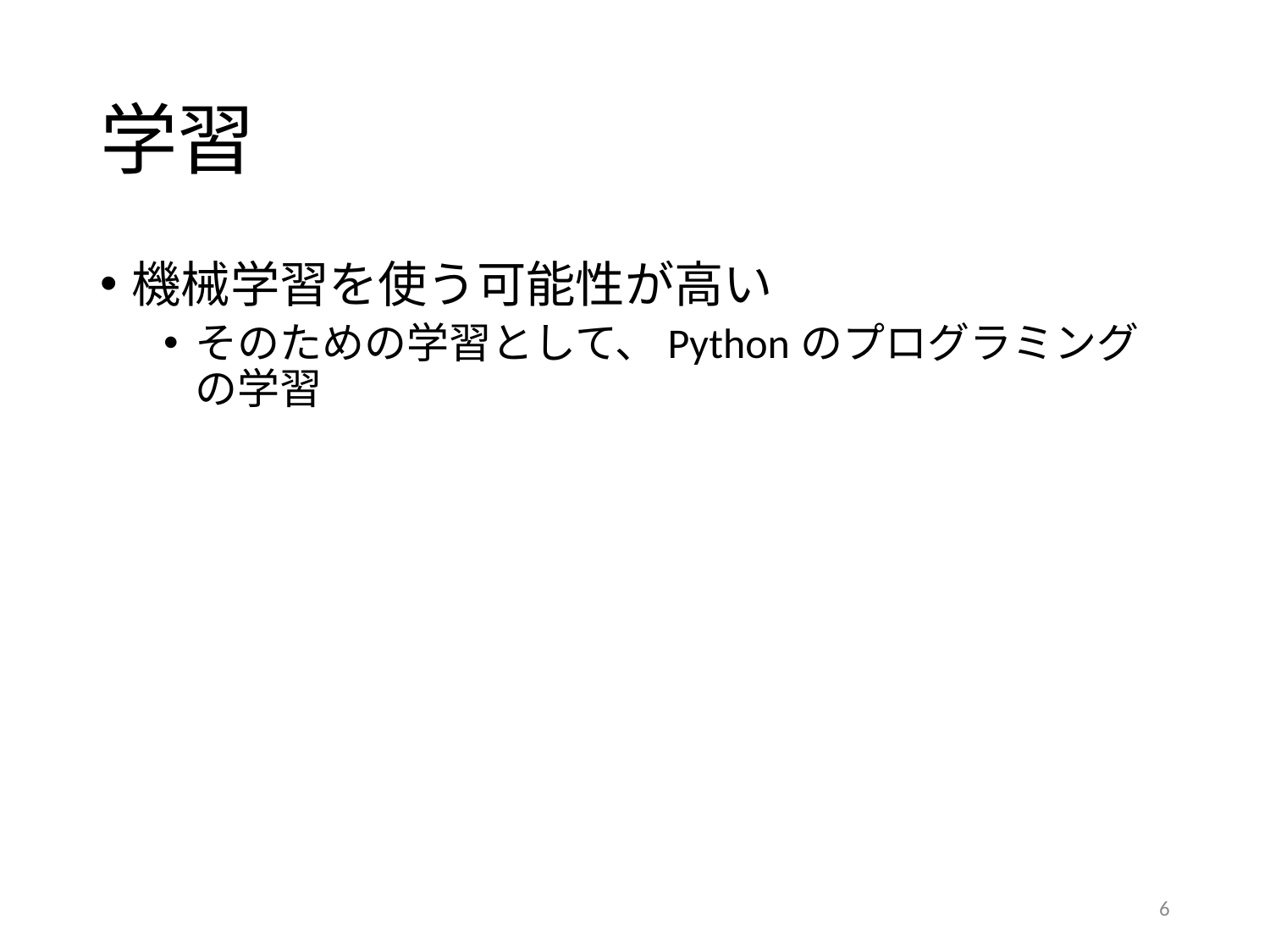

# 学習
機械学習を使う可能性が高い
そのための学習として、Pythonのプログラミングの学習

6